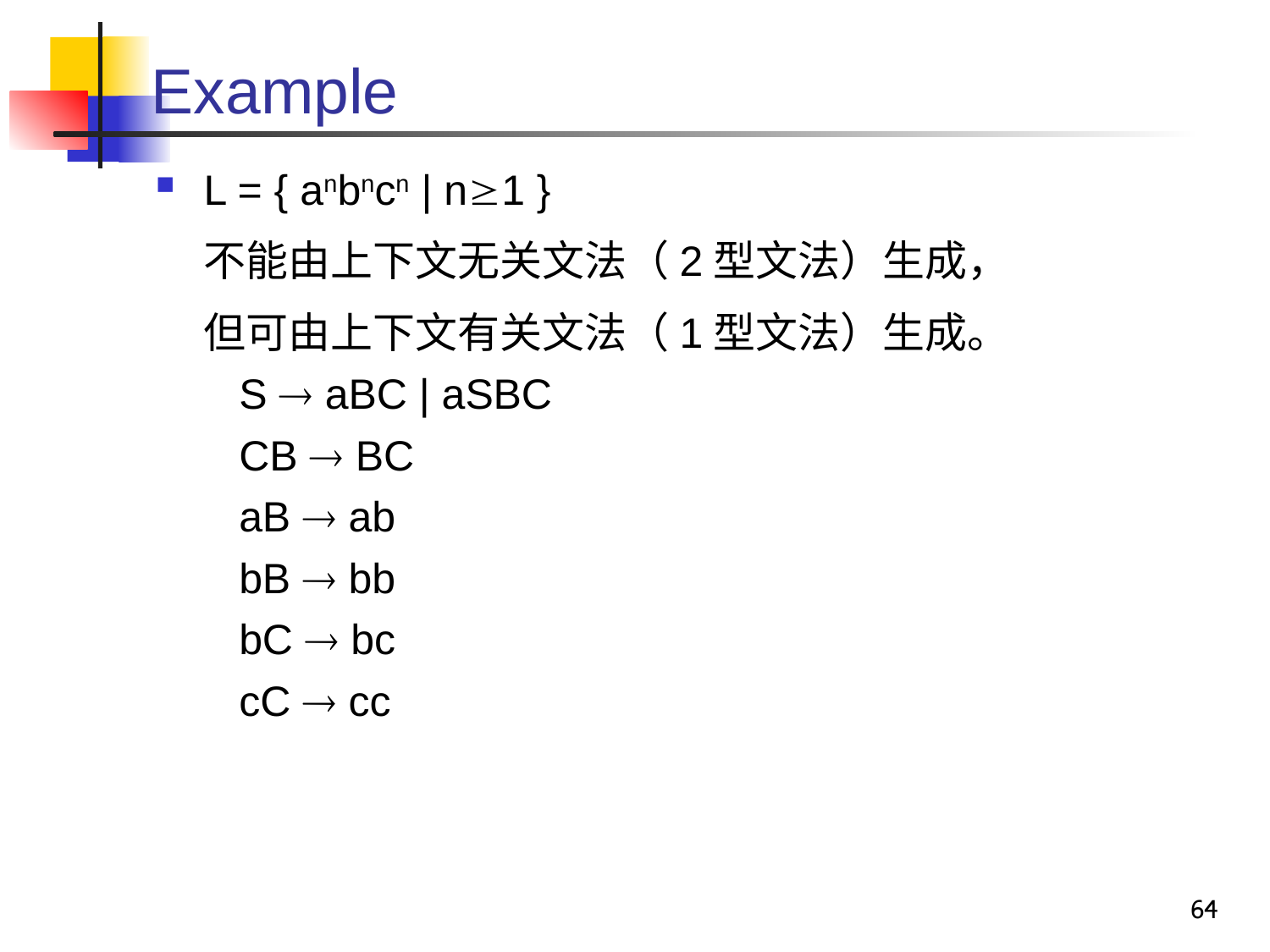

# Example
L = { anbncn | n≥1 }
	不能由上下文无关文法（2型文法）生成，
	但可由上下文有关文法（1型文法）生成。
       S → aBC | aSBC
       CB → BC
       aB → ab
       bB → bb
       bC → bc
       cC → cc
64